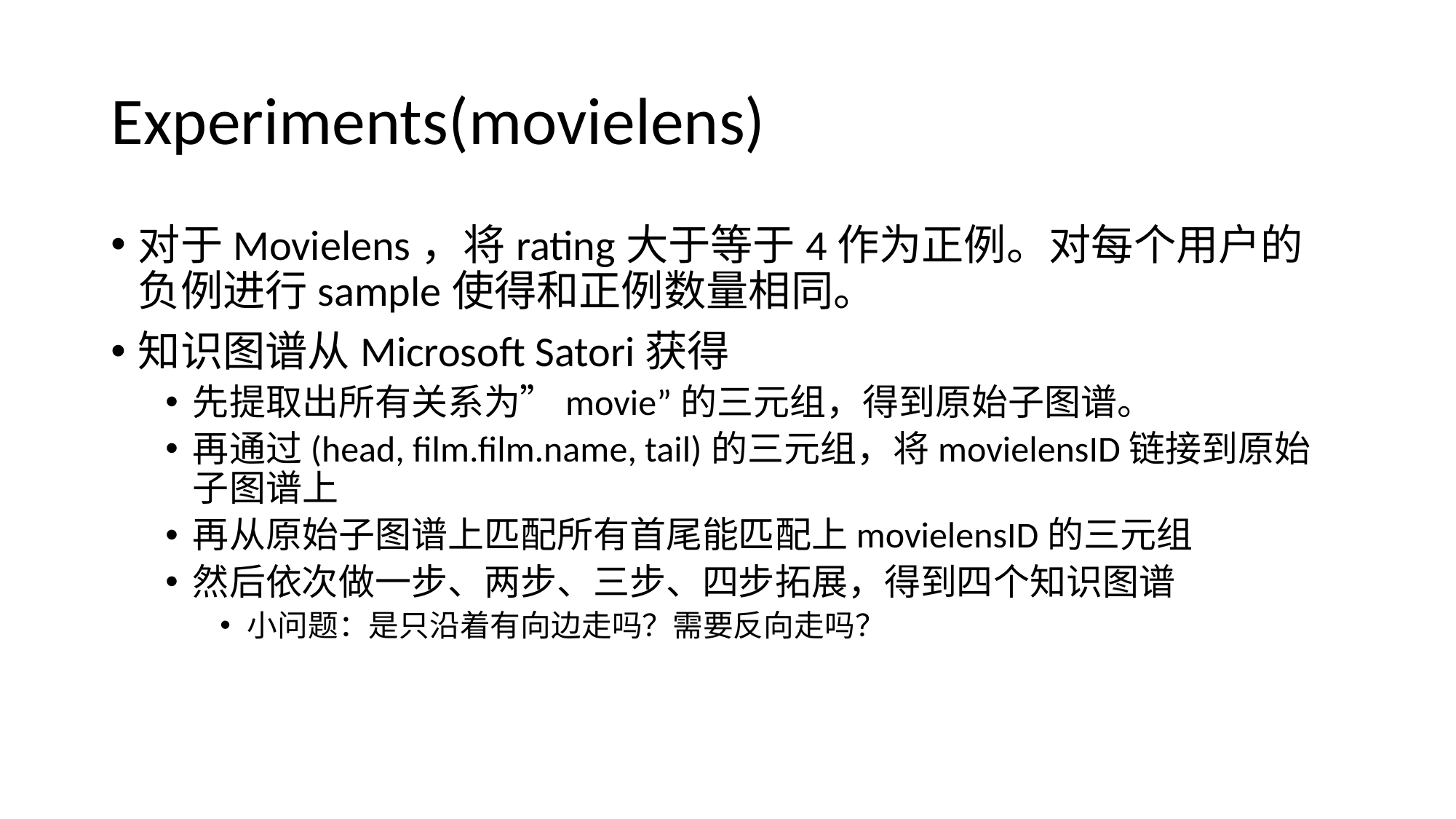

# Experiments(movielens)
对于Movielens，将rating大于等于4作为正例。对每个用户的负例进行sample使得和正例数量相同。
知识图谱从Microsoft Satori获得
先提取出所有关系为”movie”的三元组，得到原始子图谱。
再通过(head, film.film.name, tail)的三元组，将movielensID链接到原始子图谱上
再从原始子图谱上匹配所有首尾能匹配上movielensID的三元组
然后依次做一步、两步、三步、四步拓展，得到四个知识图谱
小问题：是只沿着有向边走吗？需要反向走吗？